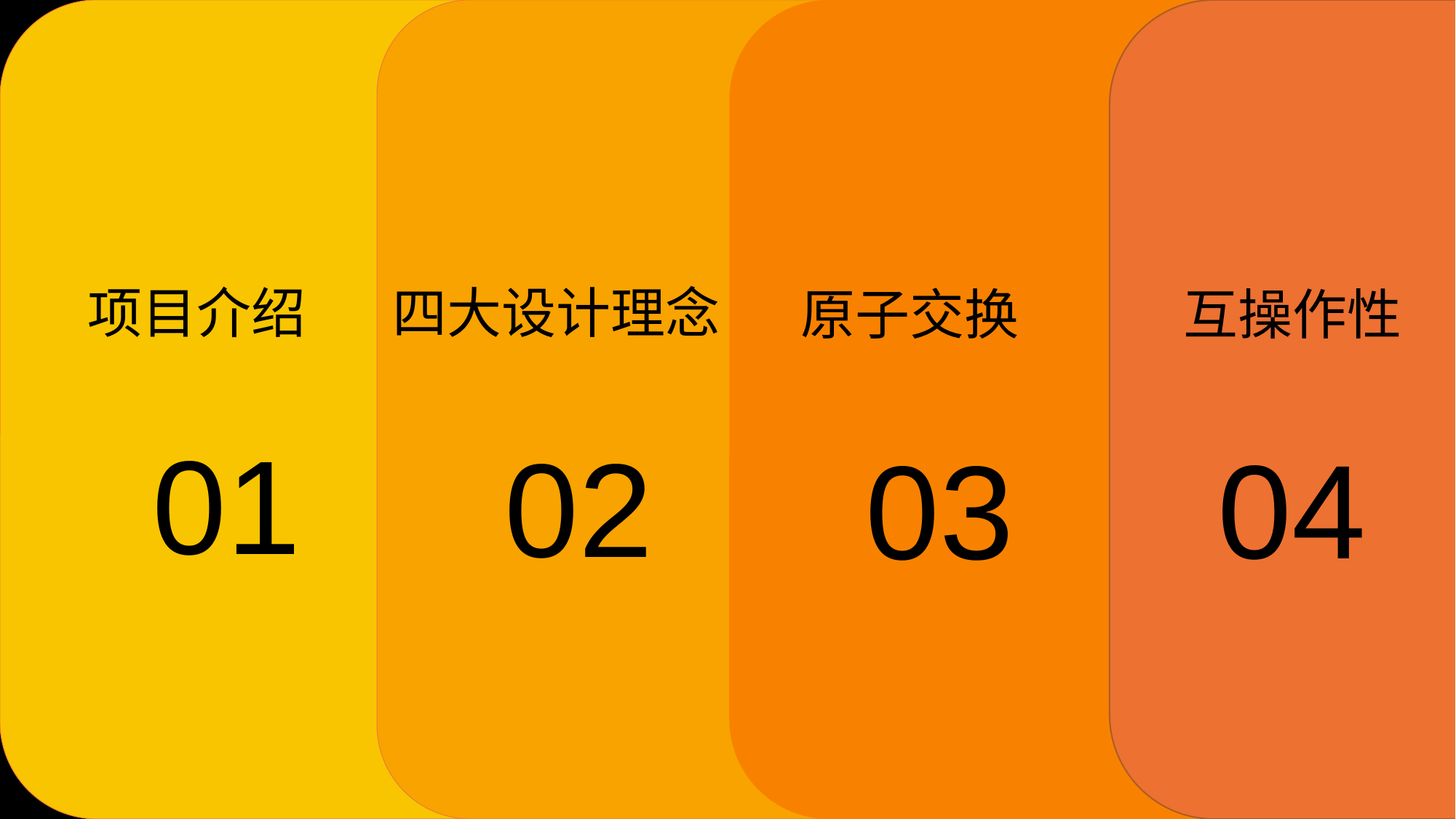

四大设计理念
项目介绍
原子交换
互操作性
01
02
04
03